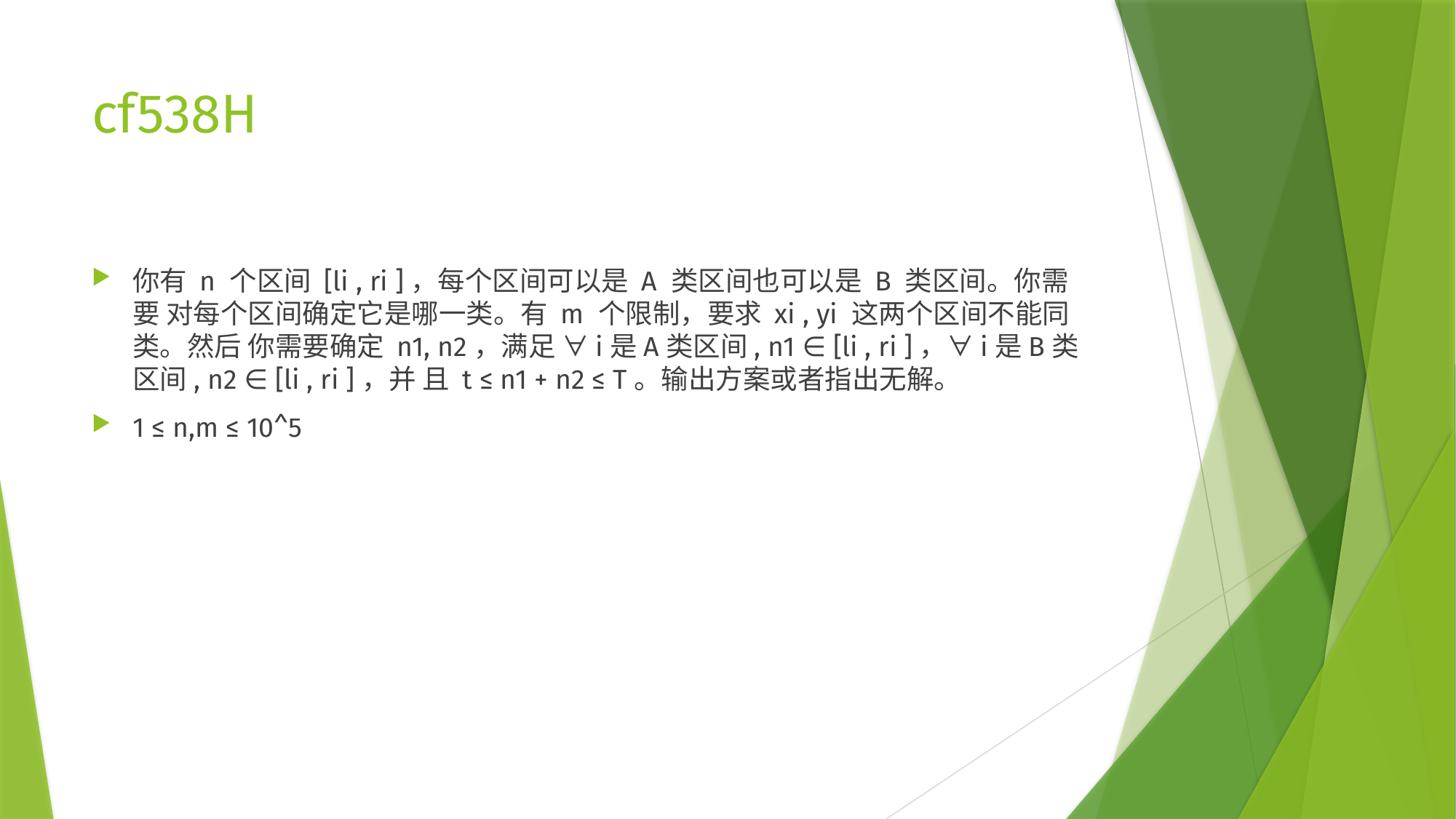

# cf538H
你有 n 个区间 [li , ri ]，每个区间可以是 A 类区间也可以是 B 类区间。你需要 对每个区间确定它是哪一类。有 m 个限制，要求 xi , yi 这两个区间不能同类。然后 你需要确定 n1, n2，满足 ∀i是A类区间, n1 ∈ [li , ri ]，∀i是B类区间, n2 ∈ [li , ri ]，并 且 t ≤ n1 + n2 ≤ T。输出方案或者指出无解。
1 ≤ n,m ≤ 10^5